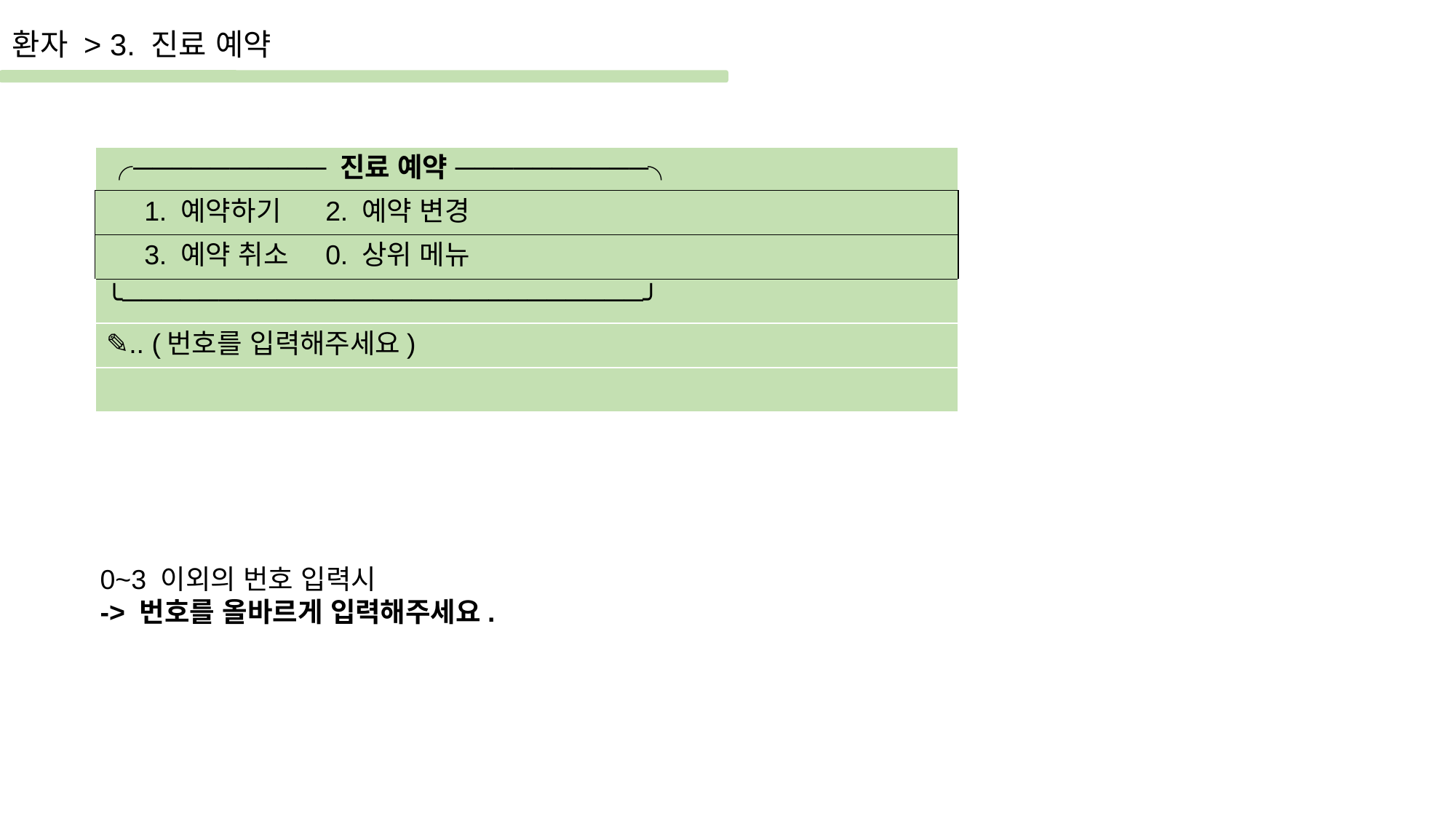

환자 > 3. 진료 예약

| ╭────────── 진료 예약 ──────────╮ |
| --- |
| 1. 예약하기 2. 예약 변경 |
| 3. 예약 취소 0. 상위 메뉴 |
| ╰───────────────────────────╯ |
| ✎.. (번호를 입력해주세요) |
|  |
0~3 이외의 번호 입력시
-> 번호를 올바르게 입력해주세요.